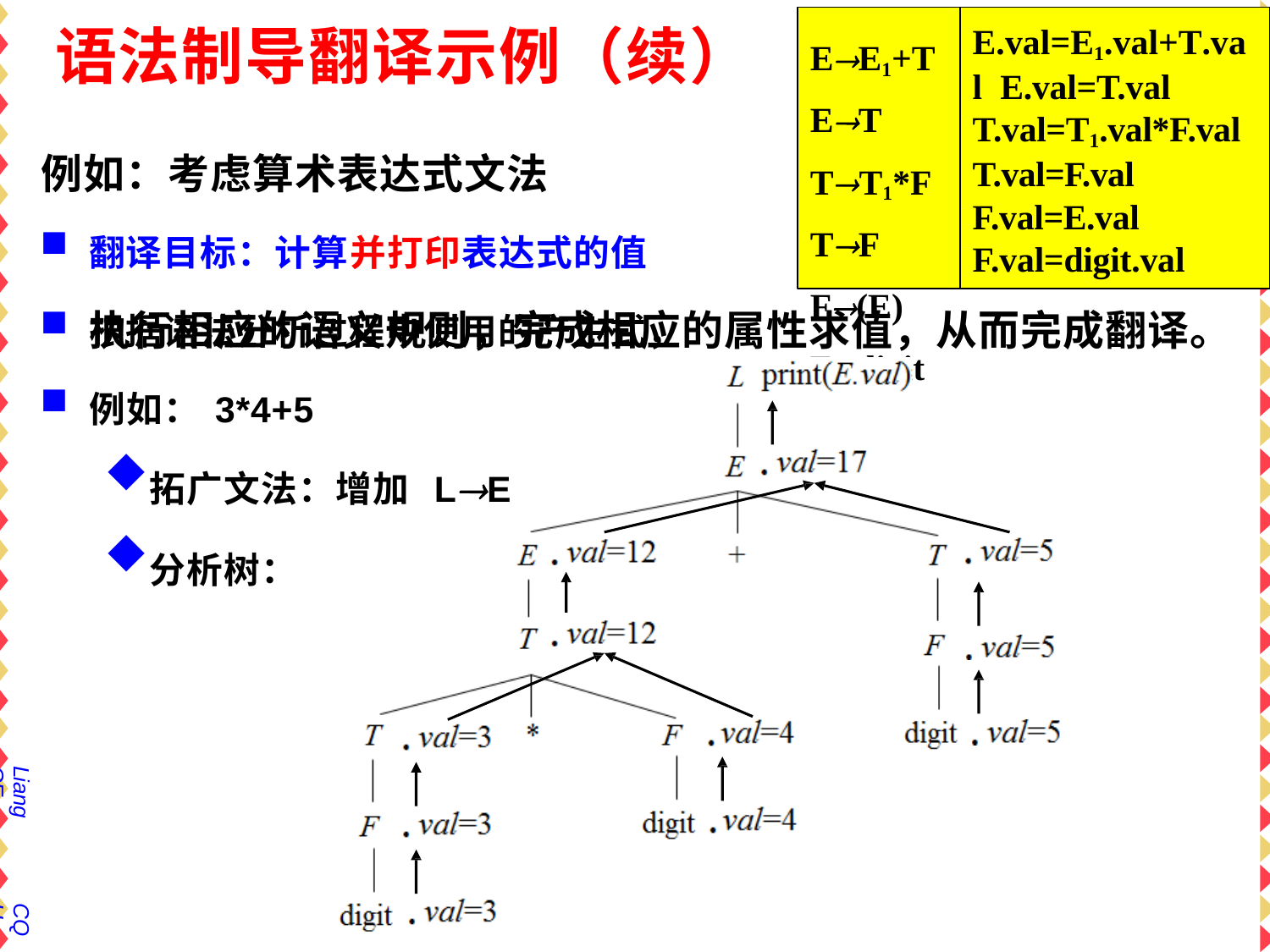

# 语法制导翻译示例（续）
E→E1+T
E→T  T→T1*F  T→F  F→(E)
F→digit
E.val=E1.val+T.val  E.val=T.val  T.val=T1.val*F.val  T.val=F.val  F.val=E.val  F.val=digit.val
例如：考虑算术表达式文法
翻译目标：计算并打印表达式的值
根据语法分析过程中使用的产生式，
执行相应的语义规则，完成相应的属性求值，从而完成翻译。
例如：3*4+5
拓广文法：增加 L→E
分析树：

Liang GE

CQU
6